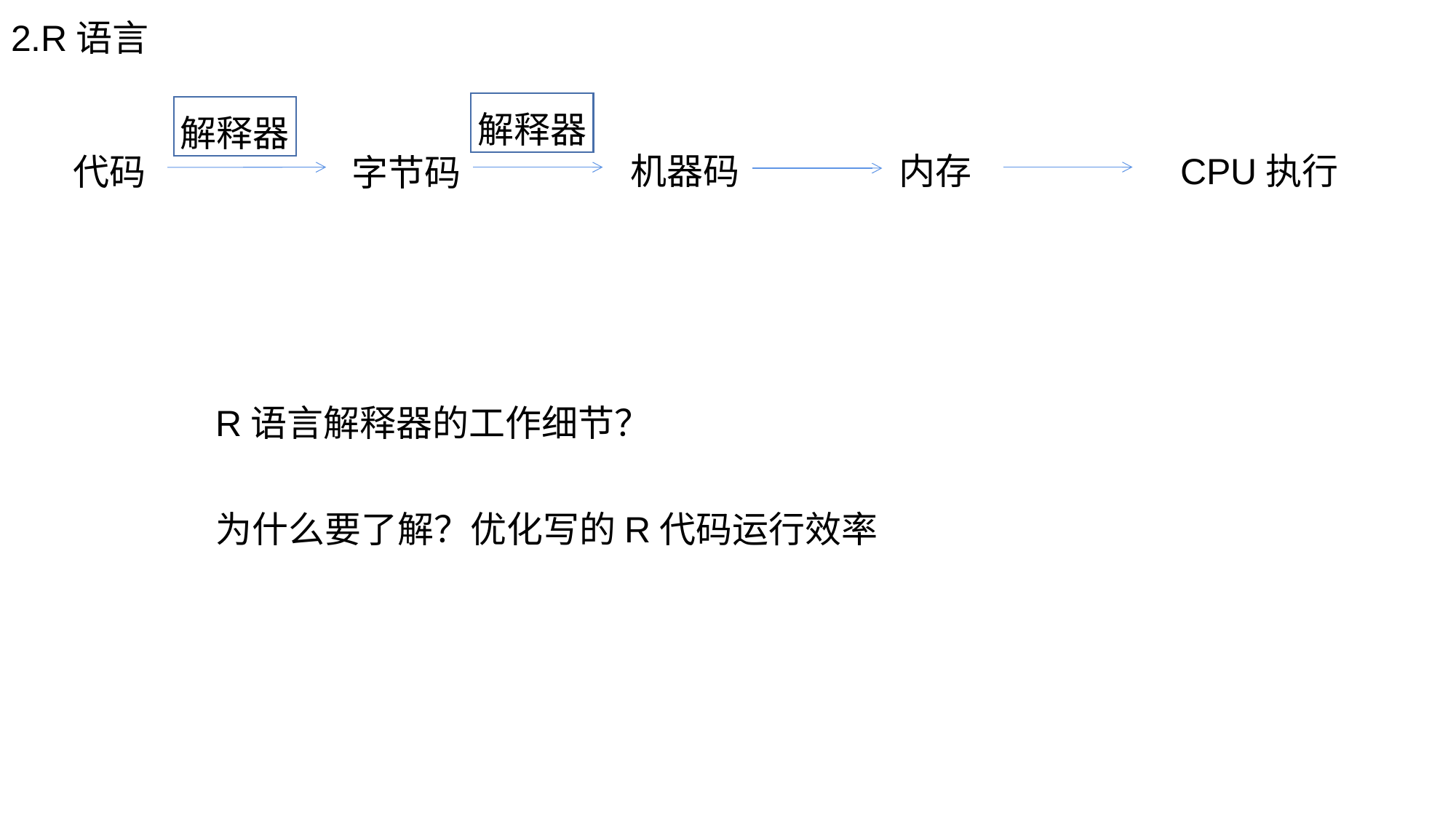

2.R语言

解释器

解释器
内存
机器码
CPU执行
代码
字节码
R语言解释器的工作细节？
为什么要了解？优化写的R代码运行效率